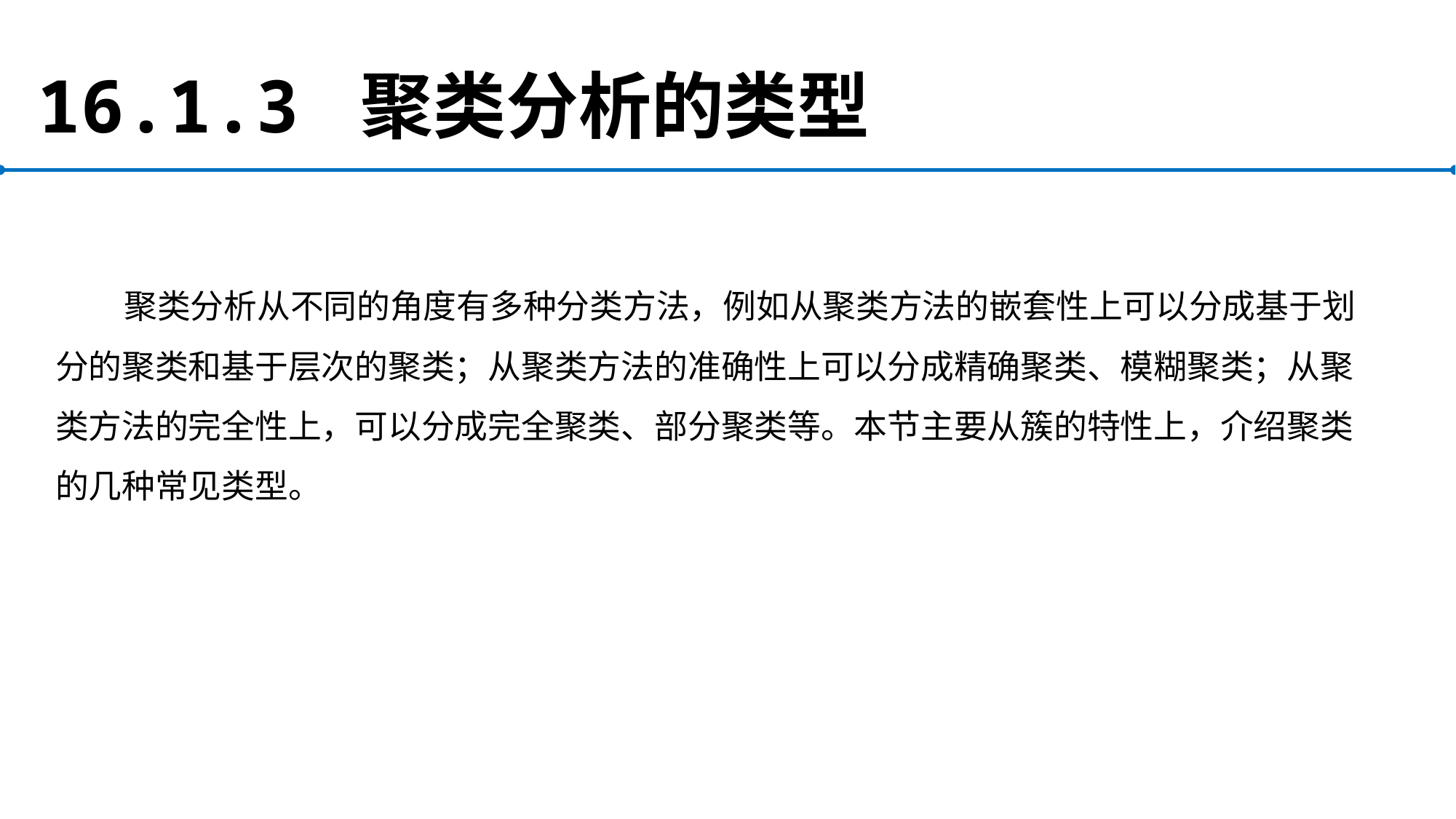

# 16.1.3 聚类分析的类型
聚类分析从不同的角度有多种分类方法，例如从聚类方法的嵌套性上可以分成基于划分的聚类和基于层次的聚类；从聚类方法的准确性上可以分成精确聚类、模糊聚类；从聚类方法的完全性上，可以分成完全聚类、部分聚类等。本节主要从簇的特性上，介绍聚类的几种常见类型。